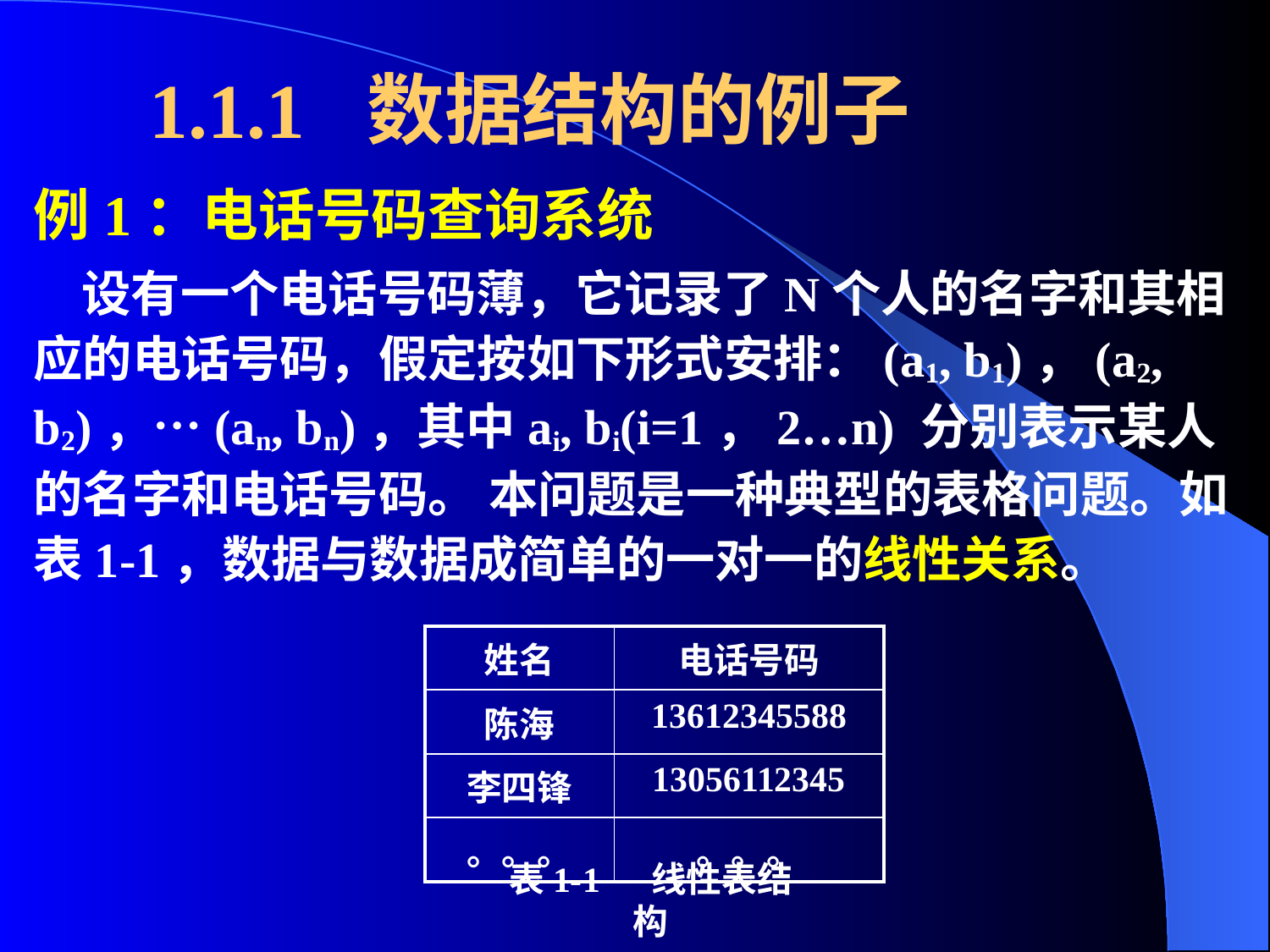

# 1.1.1  数据结构的例子
例1：电话号码查询系统
    设有一个电话号码薄，它记录了N个人的名字和其相应的电话号码，假定按如下形式安排：(a1, b1)，(a2, b2)，…(an, bn)，其中ai, bi(i=1，2…n) 分别表示某人的名字和电话号码。 本问题是一种典型的表格问题。如表1-1，数据与数据成简单的一对一的线性关系。

| 姓名 | 电话号码 |
| --- | --- |
| 陈海 | 13612345588 |
| 李四锋 | 13056112345 |
| 。。。 | 。。。 |
表1-1  线性表结构